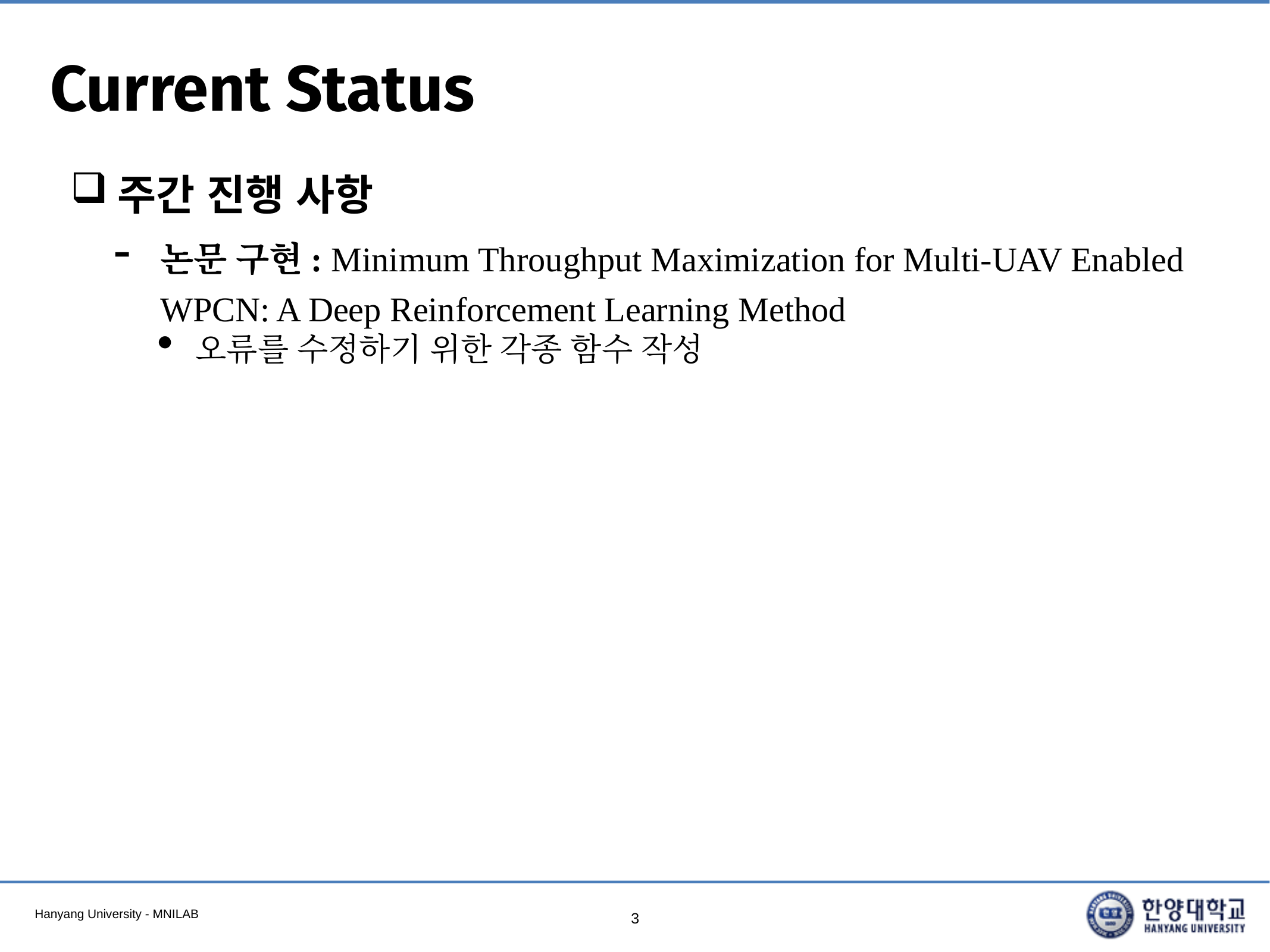

# Current Status
주간 진행 사항
논문 구현: Minimum Throughput Maximization for Multi-UAV Enabled WPCN: A Deep Reinforcement Learning Method
오류를 수정하기 위한 각종 함수 작성
3